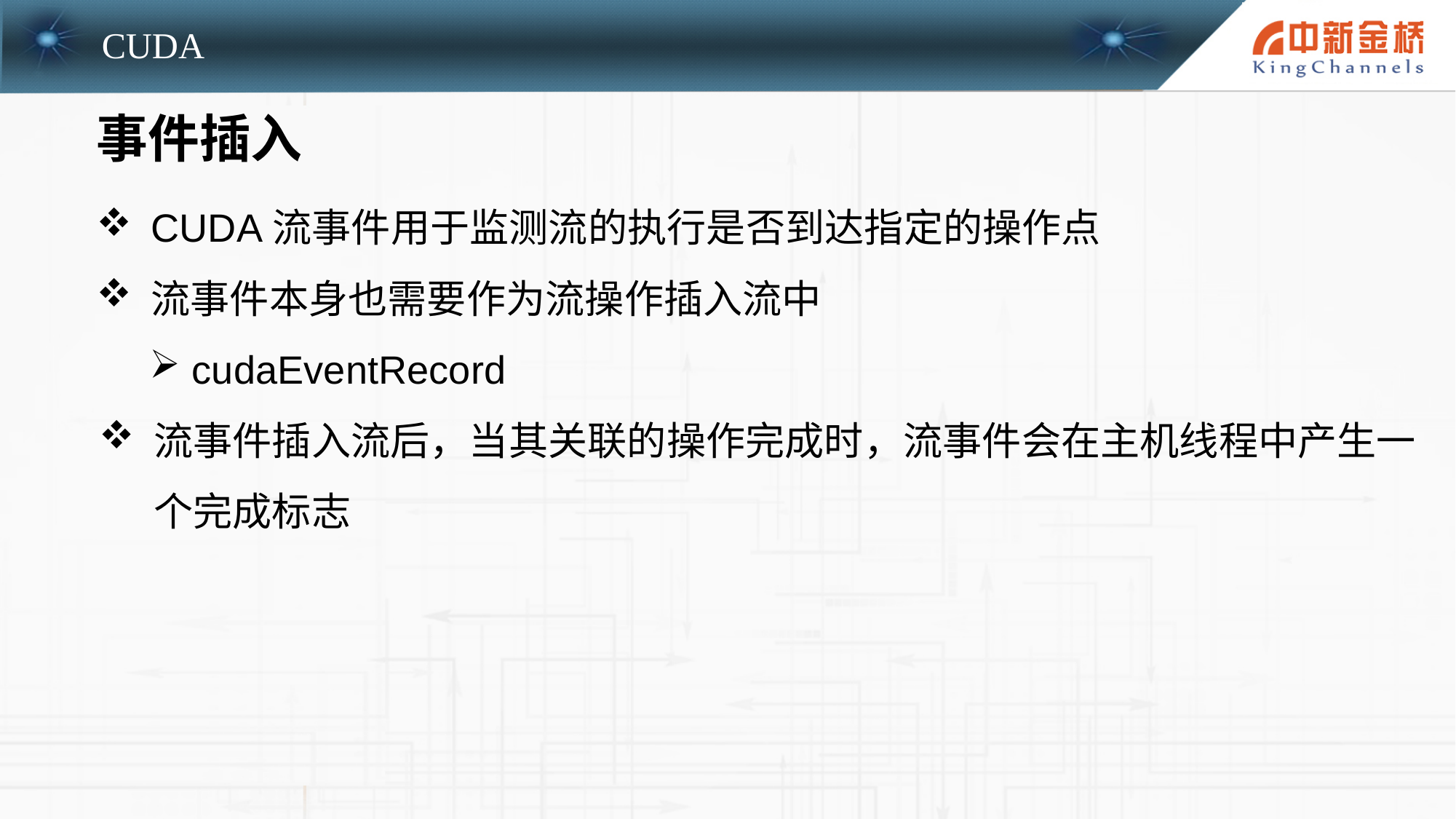

事件插入
CUDA流事件用于监测流的执行是否到达指定的操作点
流事件本身也需要作为流操作插入流中
 cudaEventRecord
流事件插入流后，当其关联的操作完成时，流事件会在主机线程中产生一个完成标志